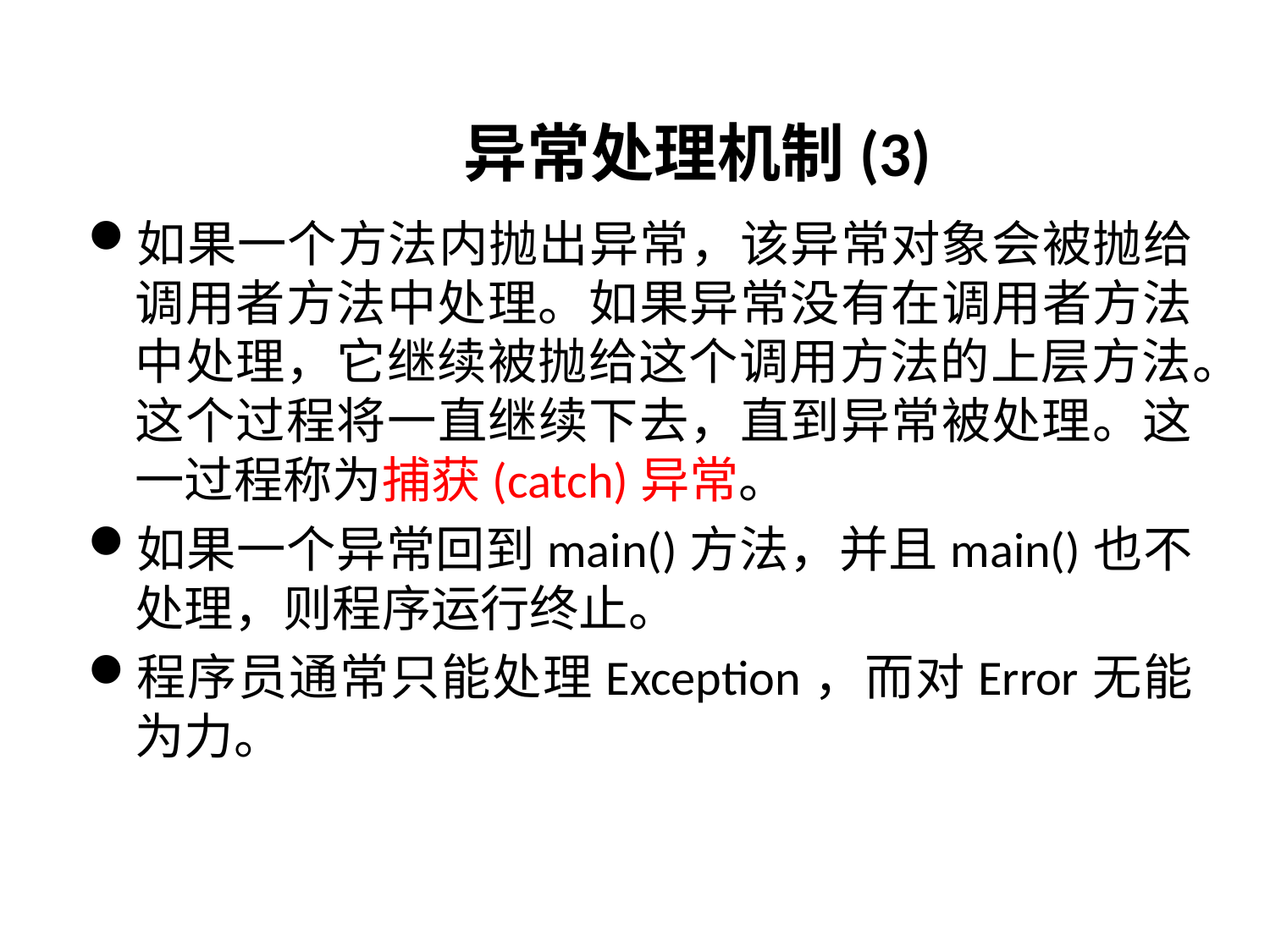

# 异常处理机制(3)
如果一个方法内抛出异常，该异常对象会被抛给调用者方法中处理。如果异常没有在调用者方法中处理，它继续被抛给这个调用方法的上层方法。这个过程将一直继续下去，直到异常被处理。这一过程称为捕获(catch)异常。
如果一个异常回到main()方法，并且main()也不处理，则程序运行终止。
程序员通常只能处理Exception，而对Error无能为力。